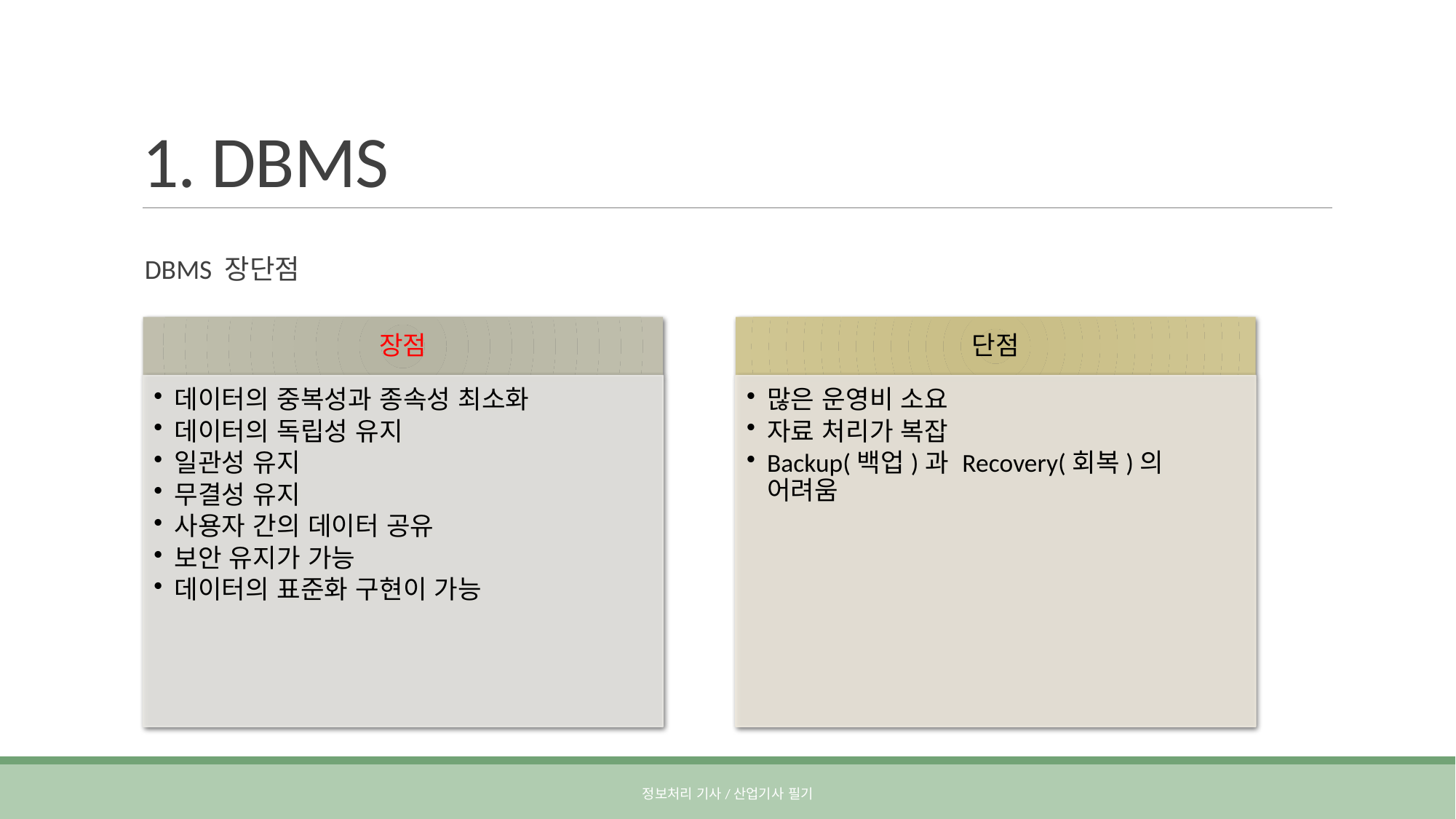

# 1. DBMS
DBMS 장단점
장점
데이터의 중복성과 종속성 최소화
데이터의 독립성 유지
일관성 유지
무결성 유지
사용자 간의 데이터 공유
보안 유지가 가능
데이터의 표준화 구현이 가능
단점
많은 운영비 소요
자료 처리가 복잡
Backup(백업)과 Recovery(회복)의 어려움
정보처리 기사/산업기사 필기